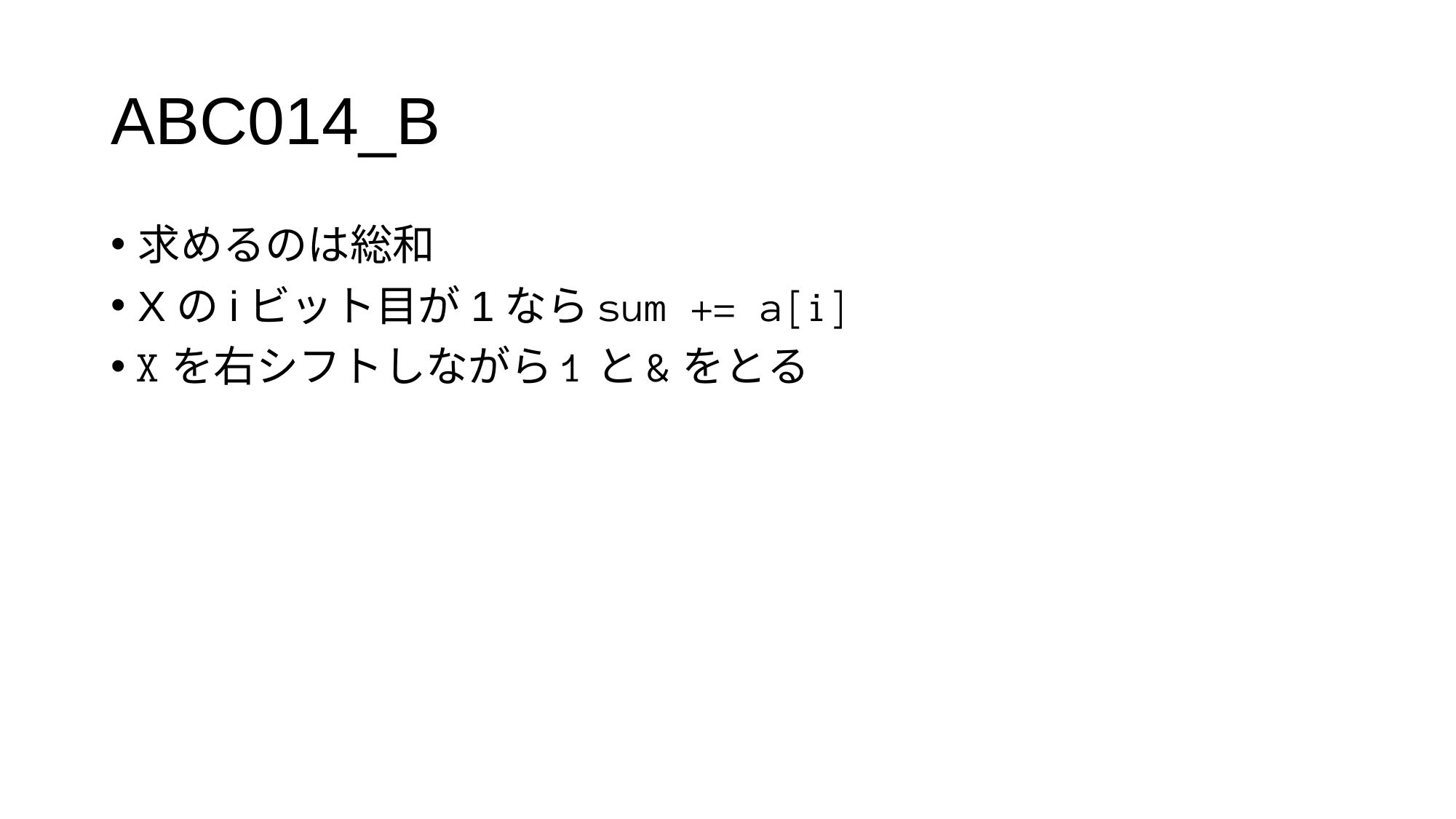

# ABC014_B
求めるのは総和
Xのiビット目が1ならsum += a[i]
Xを右シフトしながら1と&をとる